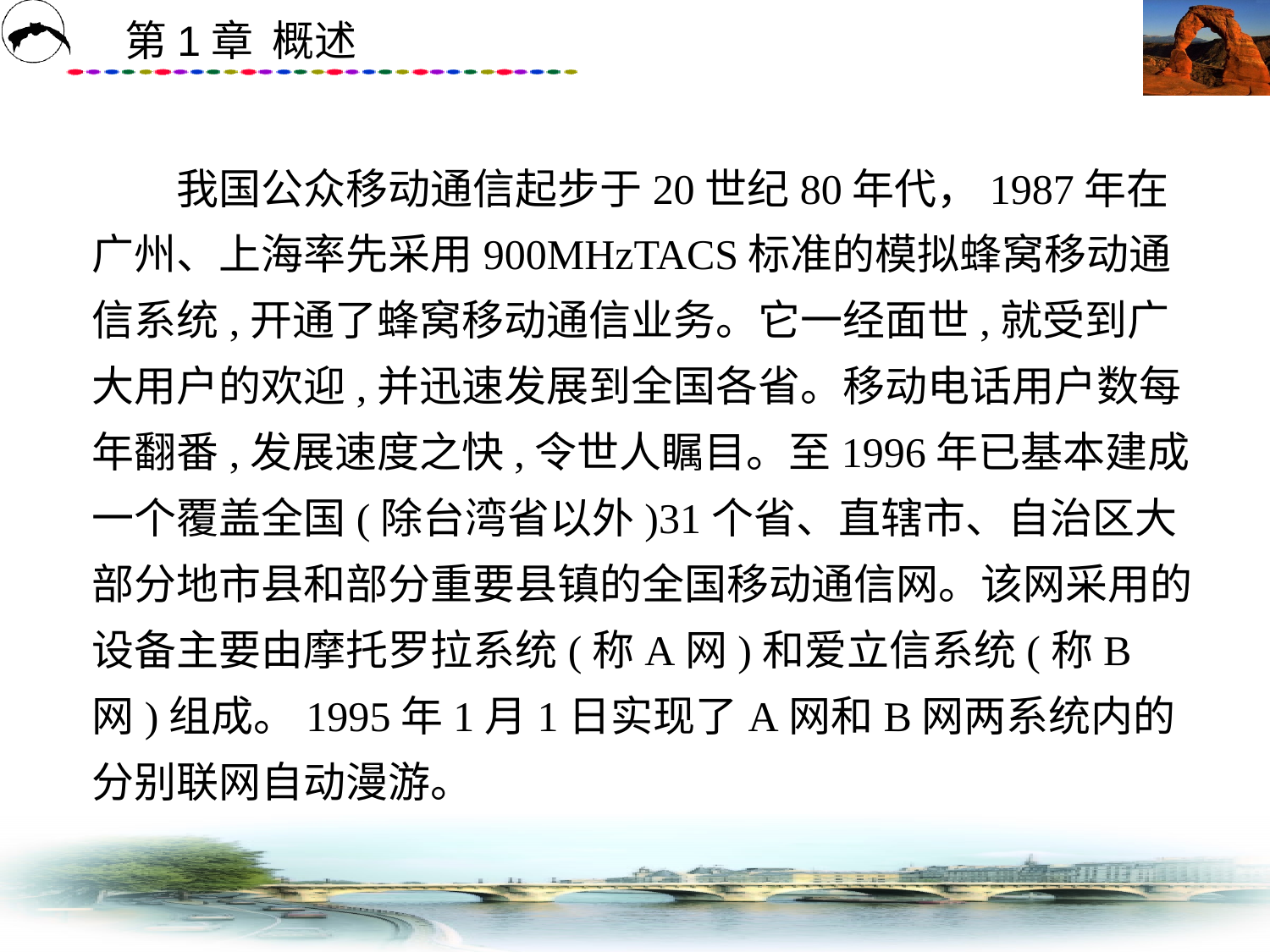

# 我国公众移动通信起步于20世纪80年代，1987年在广州、上海率先采用900MHzTACS标准的模拟蜂窝移动通信系统,开通了蜂窝移动通信业务。它一经面世,就受到广大用户的欢迎,并迅速发展到全国各省。移动电话用户数每年翻番,发展速度之快,令世人瞩目。至1996年已基本建成一个覆盖全国(除台湾省以外)31个省、直辖市、自治区大部分地市县和部分重要县镇的全国移动通信网。该网采用的设备主要由摩托罗拉系统(称A网)和爱立信系统(称B网)组成。1995年1月1日实现了A网和B网两系统内的分别联网自动漫游。